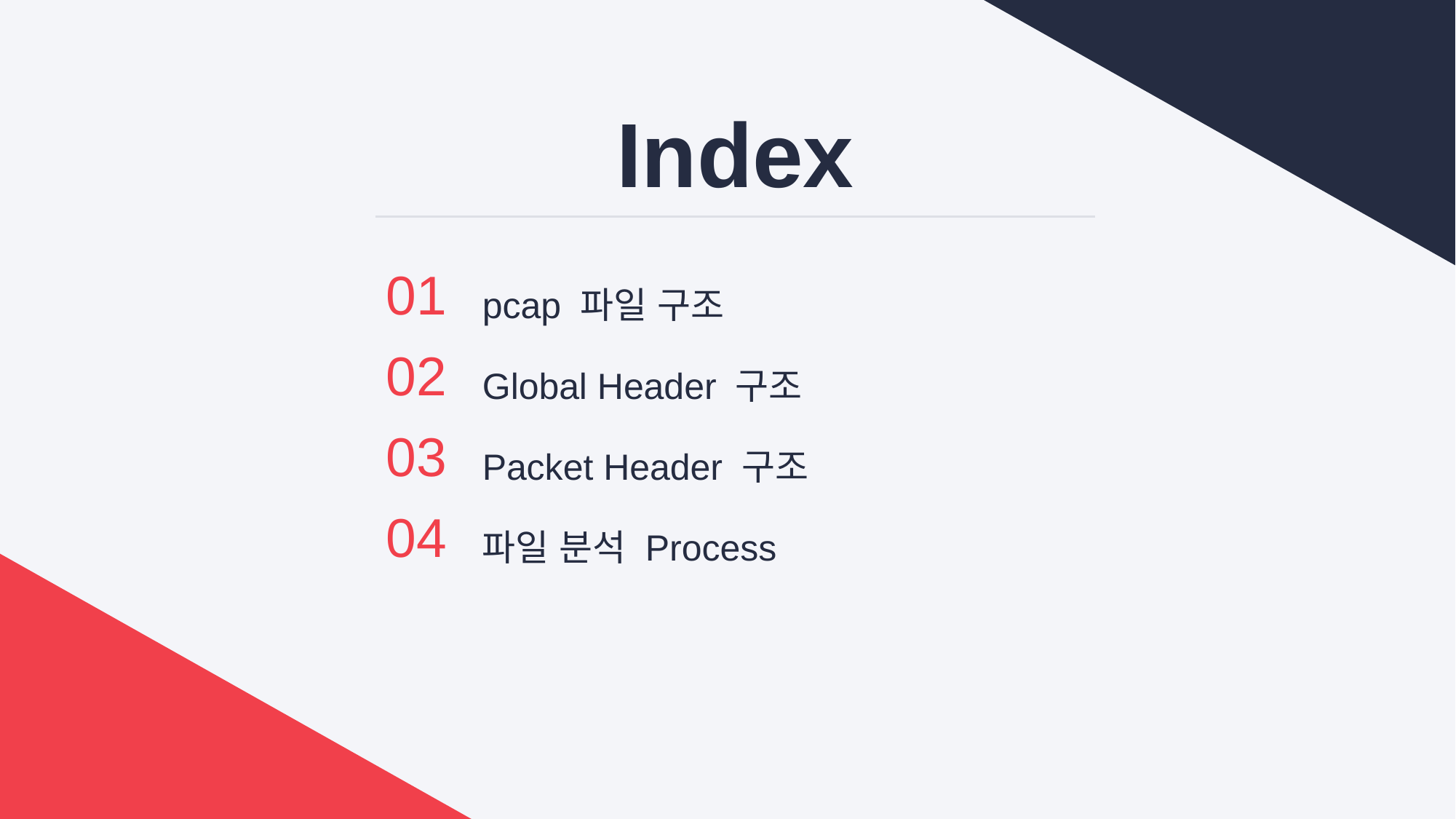

Index
01
02
03
04
pcap 파일 구조
Global Header 구조
Packet Header 구조
파일 분석 Process